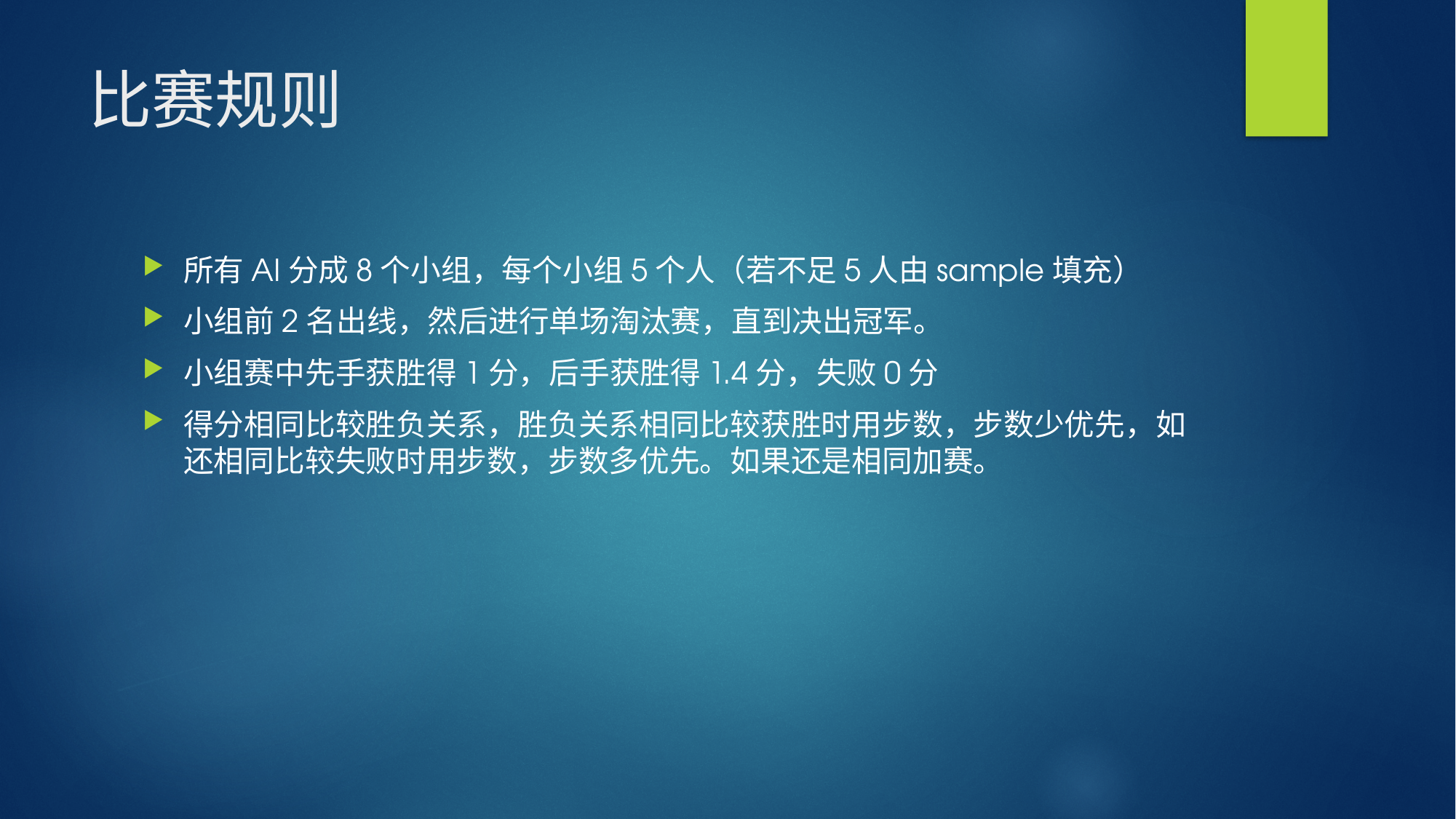

# 比赛规则
所有AI分成8个小组，每个小组5个人（若不足5人由sample填充）
小组前2名出线，然后进行单场淘汰赛，直到决出冠军。
小组赛中先手获胜得1分，后手获胜得1.4分，失败0分
得分相同比较胜负关系，胜负关系相同比较获胜时用步数，步数少优先，如还相同比较失败时用步数，步数多优先。如果还是相同加赛。